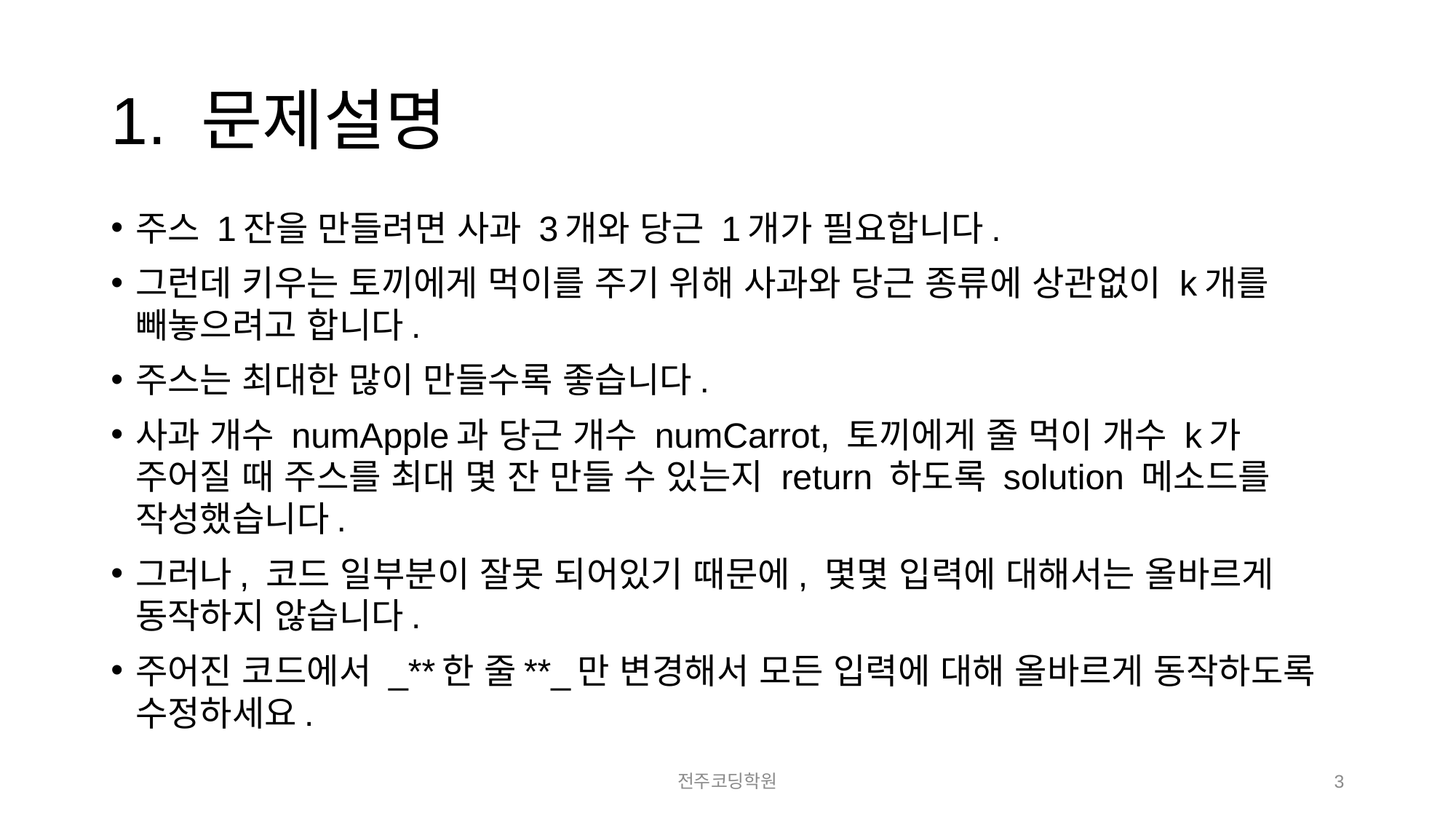

# 1. 문제설명
주스 1잔을 만들려면 사과 3개와 당근 1개가 필요합니다.
그런데 키우는 토끼에게 먹이를 주기 위해 사과와 당근 종류에 상관없이 k개를 빼놓으려고 합니다.
주스는 최대한 많이 만들수록 좋습니다.
사과 개수 numApple과 당근 개수 numCarrot, 토끼에게 줄 먹이 개수 k가 주어질 때 주스를 최대 몇 잔 만들 수 있는지 return 하도록 solution 메소드를 작성했습니다.
그러나, 코드 일부분이 잘못 되어있기 때문에, 몇몇 입력에 대해서는 올바르게 동작하지 않습니다.
주어진 코드에서 _**한 줄**_만 변경해서 모든 입력에 대해 올바르게 동작하도록 수정하세요.
전주코딩학원
3